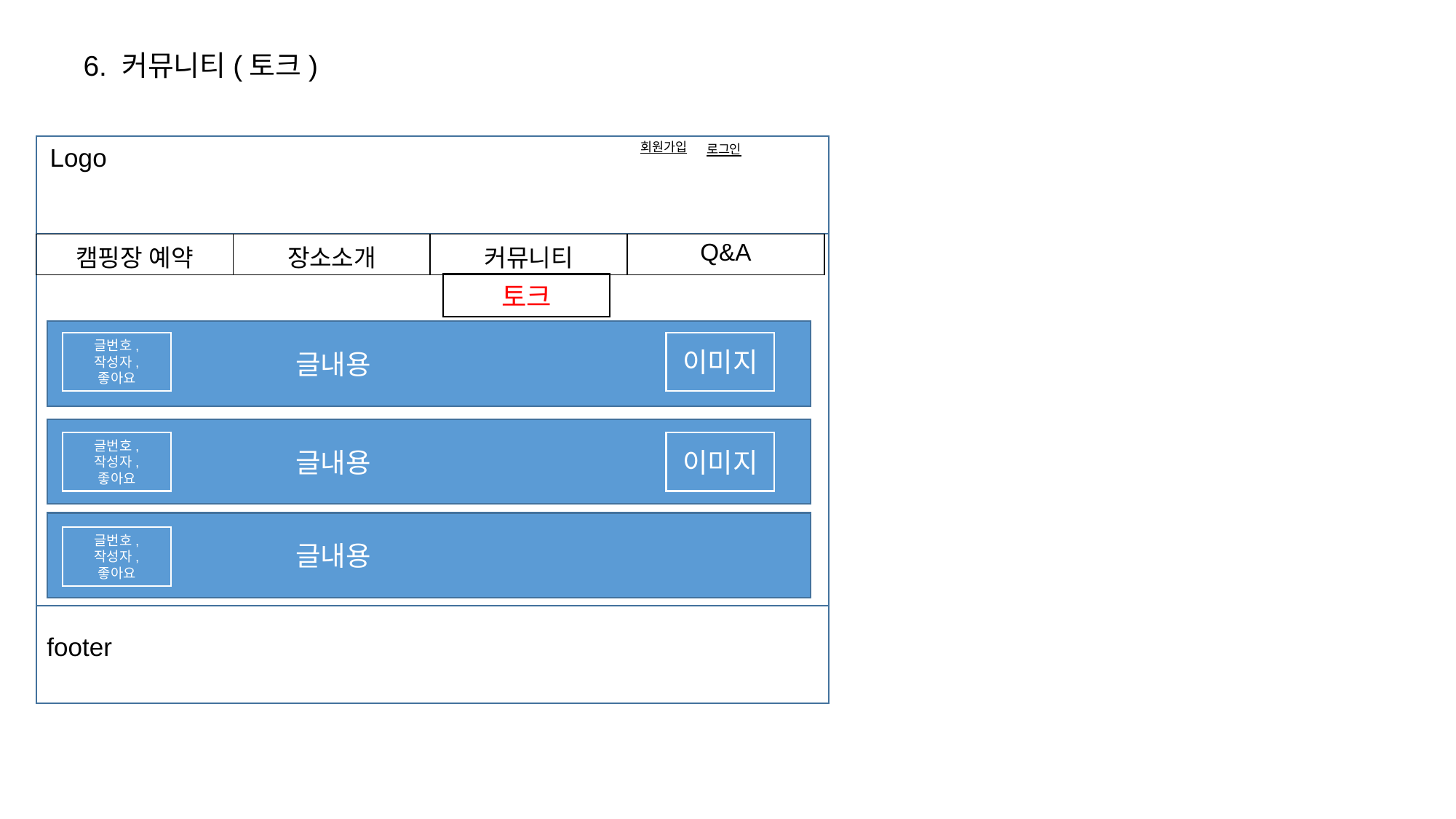

# 6. 커뮤니티(토크)
회원가입
로그인

Logo

| 캠핑장 예약 | 장소소개 | 커뮤니티 | Q&A |
| --- | --- | --- | --- |
토크

글내용
글번호, 작성자,
좋아요
이미지
글내용
글번호, 작성자,
좋아요
이미지
글내용
글번호, 작성자,
좋아요

footer